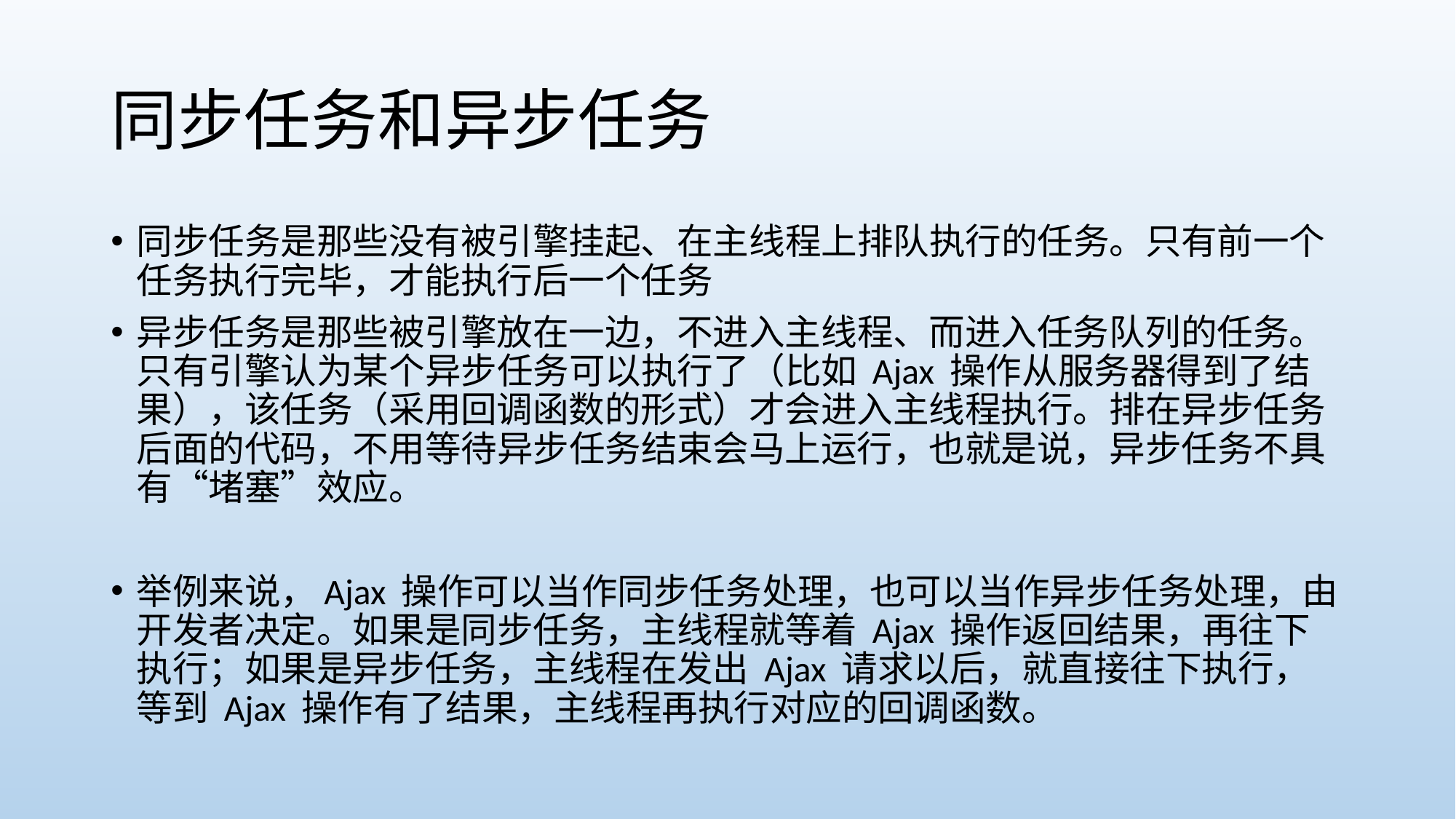

# 同步任务和异步任务
同步任务是那些没有被引擎挂起、在主线程上排队执行的任务。只有前一个任务执行完毕，才能执行后一个任务
异步任务是那些被引擎放在一边，不进入主线程、而进入任务队列的任务。只有引擎认为某个异步任务可以执行了（比如 Ajax 操作从服务器得到了结果），该任务（采用回调函数的形式）才会进入主线程执行。排在异步任务后面的代码，不用等待异步任务结束会马上运行，也就是说，异步任务不具有“堵塞”效应。

举例来说，Ajax 操作可以当作同步任务处理，也可以当作异步任务处理，由开发者决定。如果是同步任务，主线程就等着 Ajax 操作返回结果，再往下执行；如果是异步任务，主线程在发出 Ajax 请求以后，就直接往下执行，等到 Ajax 操作有了结果，主线程再执行对应的回调函数。